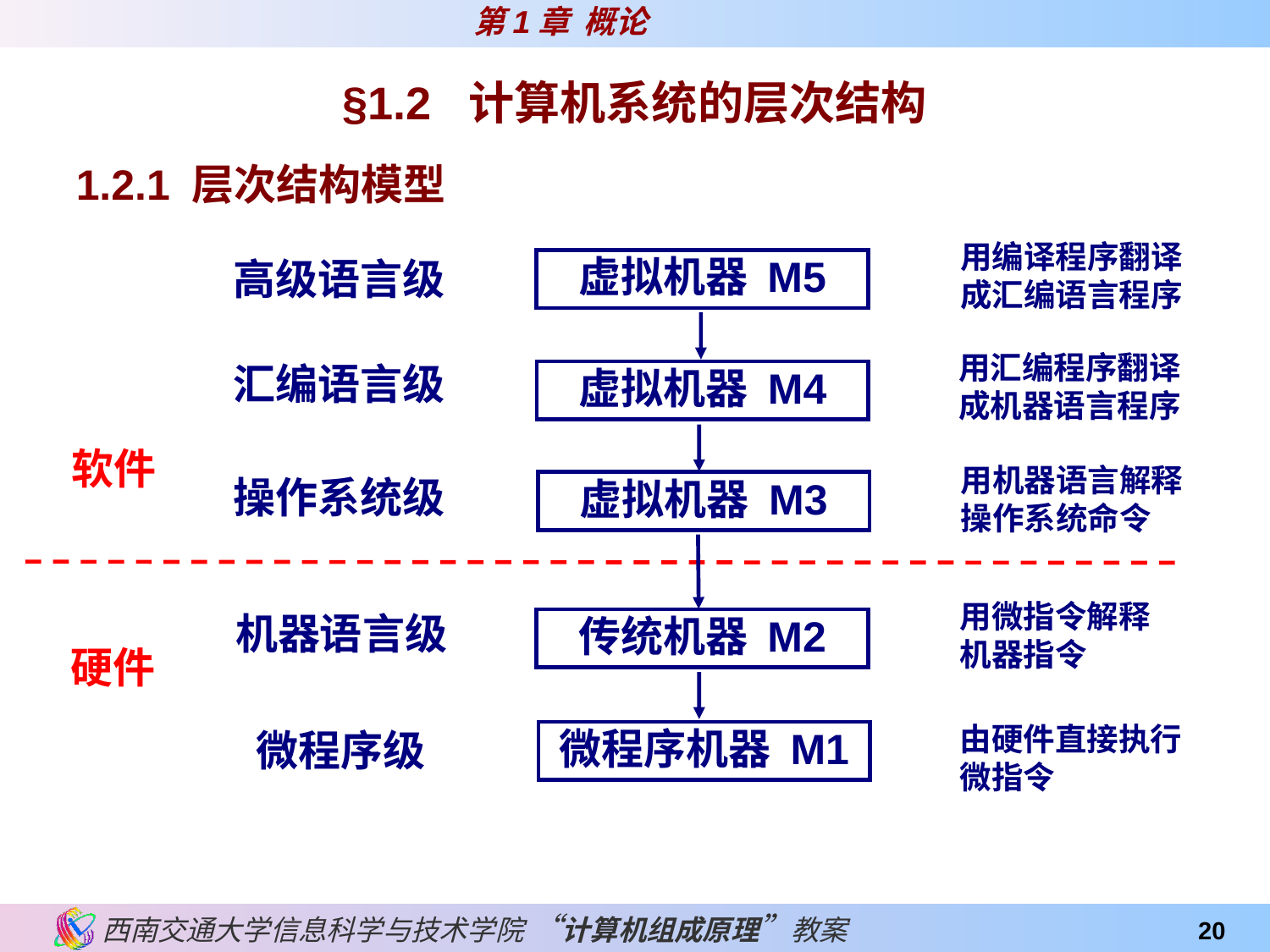

§1.2  计算机系统的层次结构
1.2.1 层次结构模型
用编译程序翻译
成汇编语言程序
虚拟机器 M5
高级语言级

用汇编程序翻译
成机器语言程序
汇编语言级
虚拟机器 M4

软件
用机器语言解释
操作系统命令
操作系统级
虚拟机器 M3

用微指令解释
机器指令
机器语言级
传统机器 M2
硬件

由硬件直接执行
微指令
微程序机器 M1
微程序级